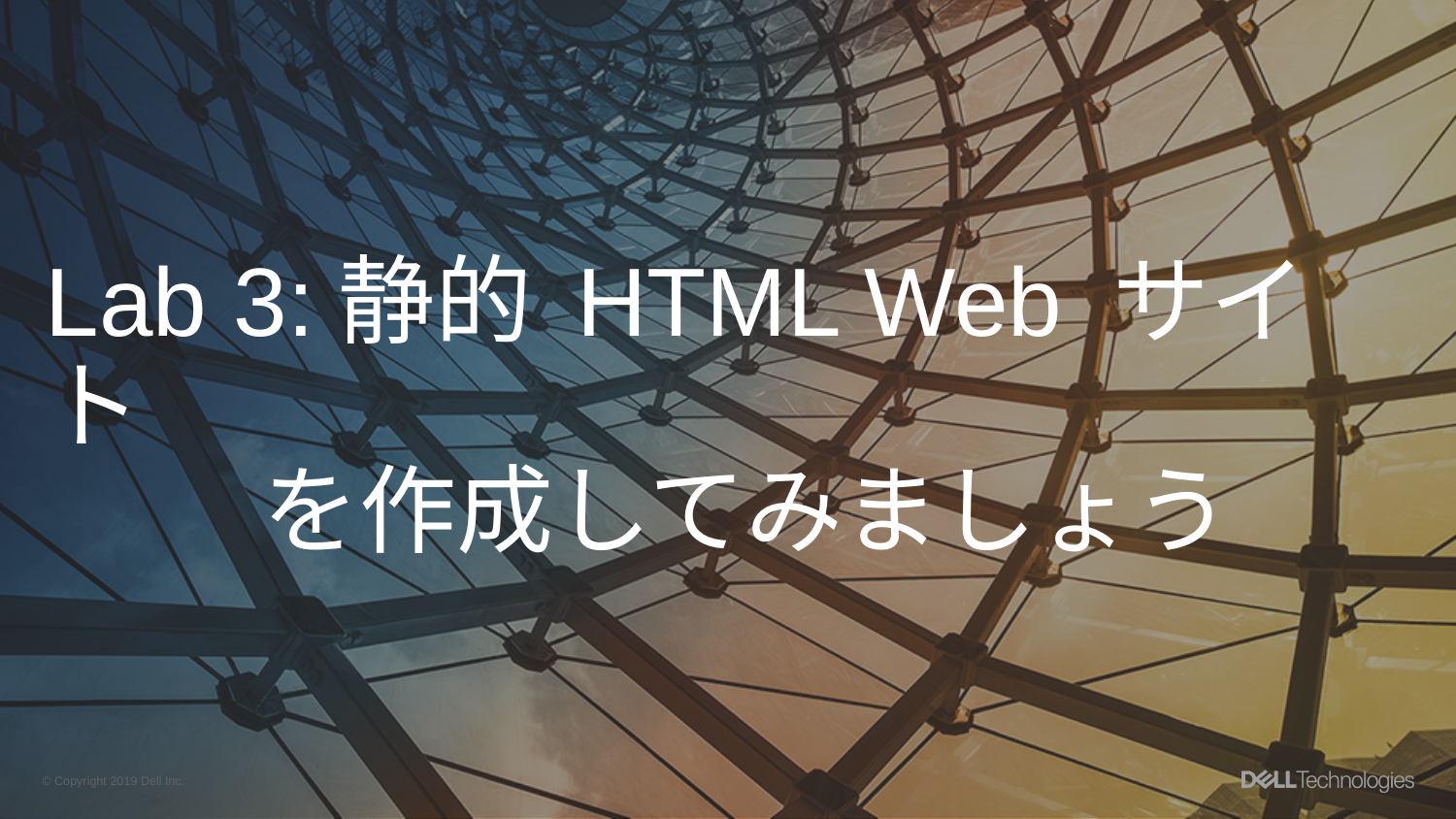

# Lab 3:静的 HTML Web サイト を作成してみましょう